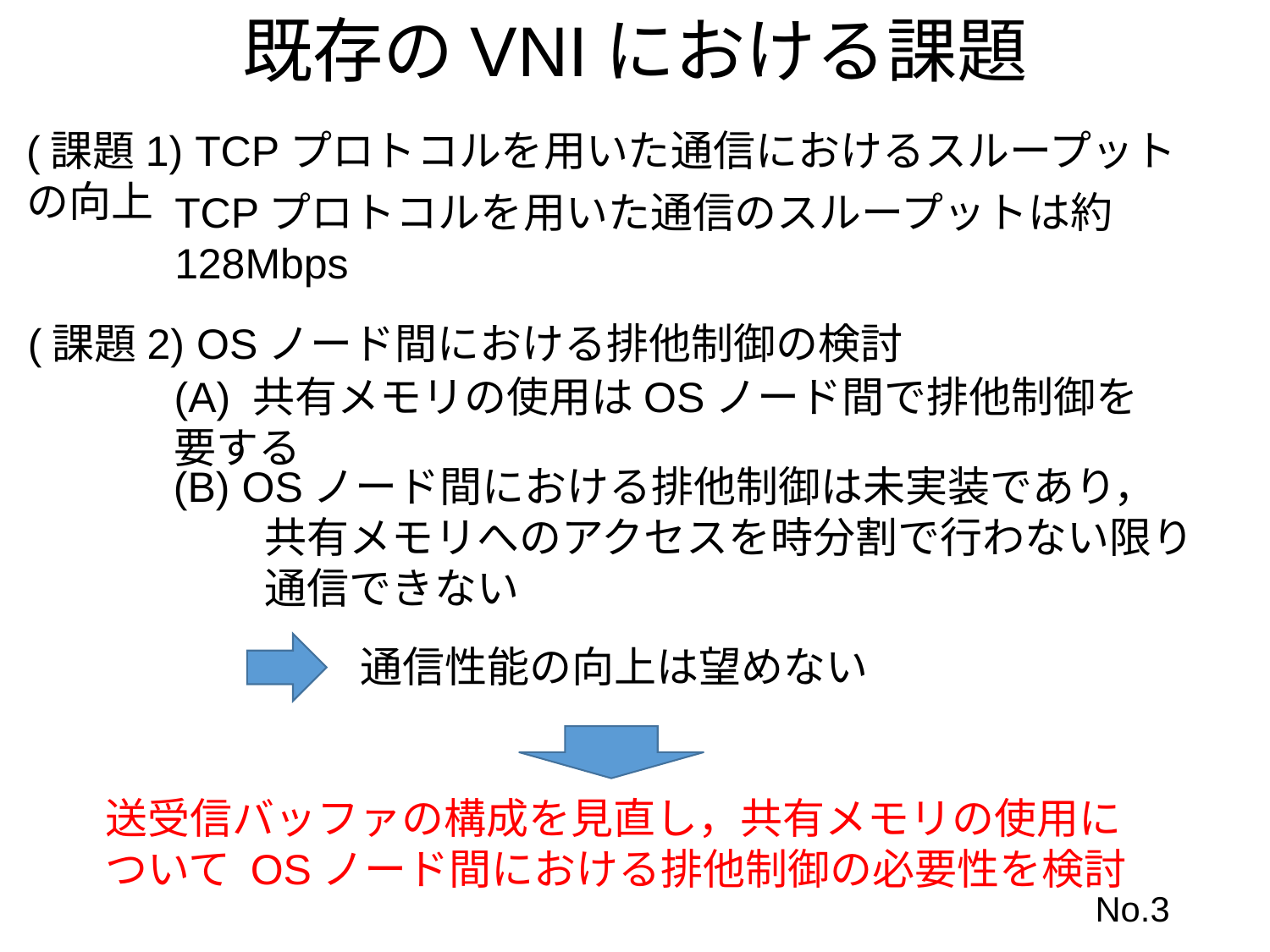

既存のVNIにおける課題
(課題1) TCPプロトコルを用いた通信におけるスループットの向上
TCPプロトコルを用いた通信のスループットは約128Mbps
(課題2) OSノード間における排他制御の検討
(A) 共有メモリの使用はOSノード間で排他制御を要する
(B) OSノード間における排他制御は未実装であり，
      共有メモリへのアクセスを時分割で行わない限り
      通信できない
通信性能の向上は望めない

送受信バッファの構成を見直し，共有メモリの使用について OSノード間における排他制御の必要性を検討
No.3